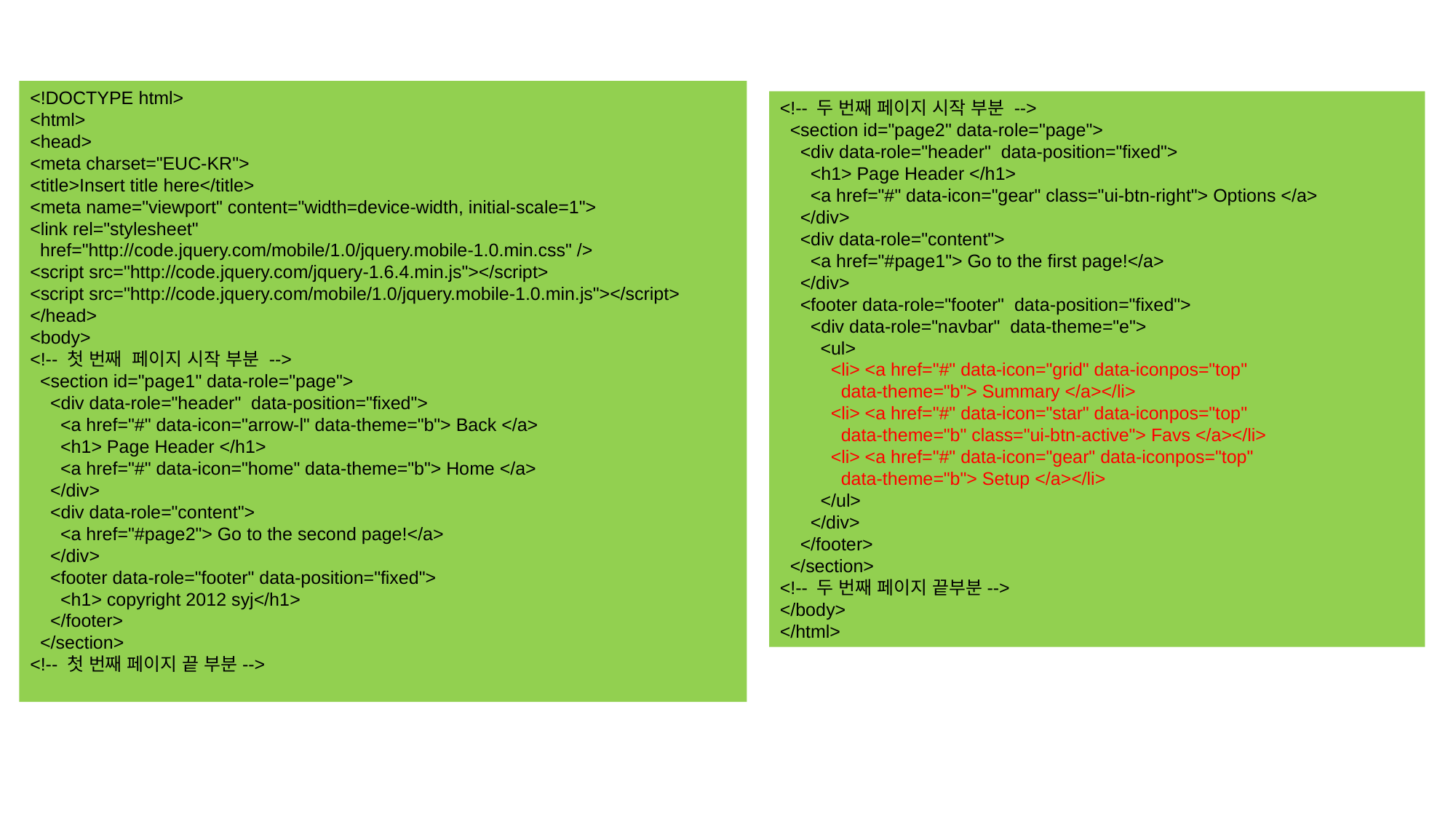

<!DOCTYPE html>
<html>
<head>
<meta charset="EUC-KR">
<title>Insert title here</title>
<meta name="viewport" content="width=device-width, initial-scale=1">
<link rel="stylesheet"
  href="http://code.jquery.com/mobile/1.0/jquery.mobile-1.0.min.css" />
<script src="http://code.jquery.com/jquery-1.6.4.min.js"></script>
<script src="http://code.jquery.com/mobile/1.0/jquery.mobile-1.0.min.js"></script>
</head>
<body>
<!-- 첫 번째  페이지 시작 부분 -->
  <section id="page1" data-role="page">
    <div data-role="header"  data-position="fixed">
      <a href="#" data-icon="arrow-l" data-theme="b"> Back </a>
      <h1> Page Header </h1>
      <a href="#" data-icon="home" data-theme="b"> Home </a>
    </div>
    <div data-role="content">
      <a href="#page2"> Go to the second page!</a>
    </div>
    <footer data-role="footer" data-position="fixed">
      <h1> copyright 2012 syj</h1>
    </footer>
  </section>
<!-- 첫 번째 페이지 끝 부분-->

<!-- 두 번째 페이지 시작 부분 -->
  <section id="page2" data-role="page">
    <div data-role="header"  data-position="fixed">
      <h1> Page Header </h1>
      <a href="#" data-icon="gear" class="ui-btn-right"> Options </a>
    </div>
    <div data-role="content">
      <a href="#page1"> Go to the first page!</a>
    </div>
    <footer data-role="footer"  data-position="fixed">
      <div data-role="navbar"  data-theme="e">
        <ul>
          <li> <a href="#" data-icon="grid" data-iconpos="top"
            data-theme="b"> Summary </a></li>
          <li> <a href="#" data-icon="star" data-iconpos="top"
            data-theme="b" class="ui-btn-active"> Favs </a></li>
          <li> <a href="#" data-icon="gear" data-iconpos="top"
            data-theme="b"> Setup </a></li>
        </ul>
      </div>
    </footer>
  </section>
<!-- 두 번째 페이지 끝부분-->
</body>
</html>